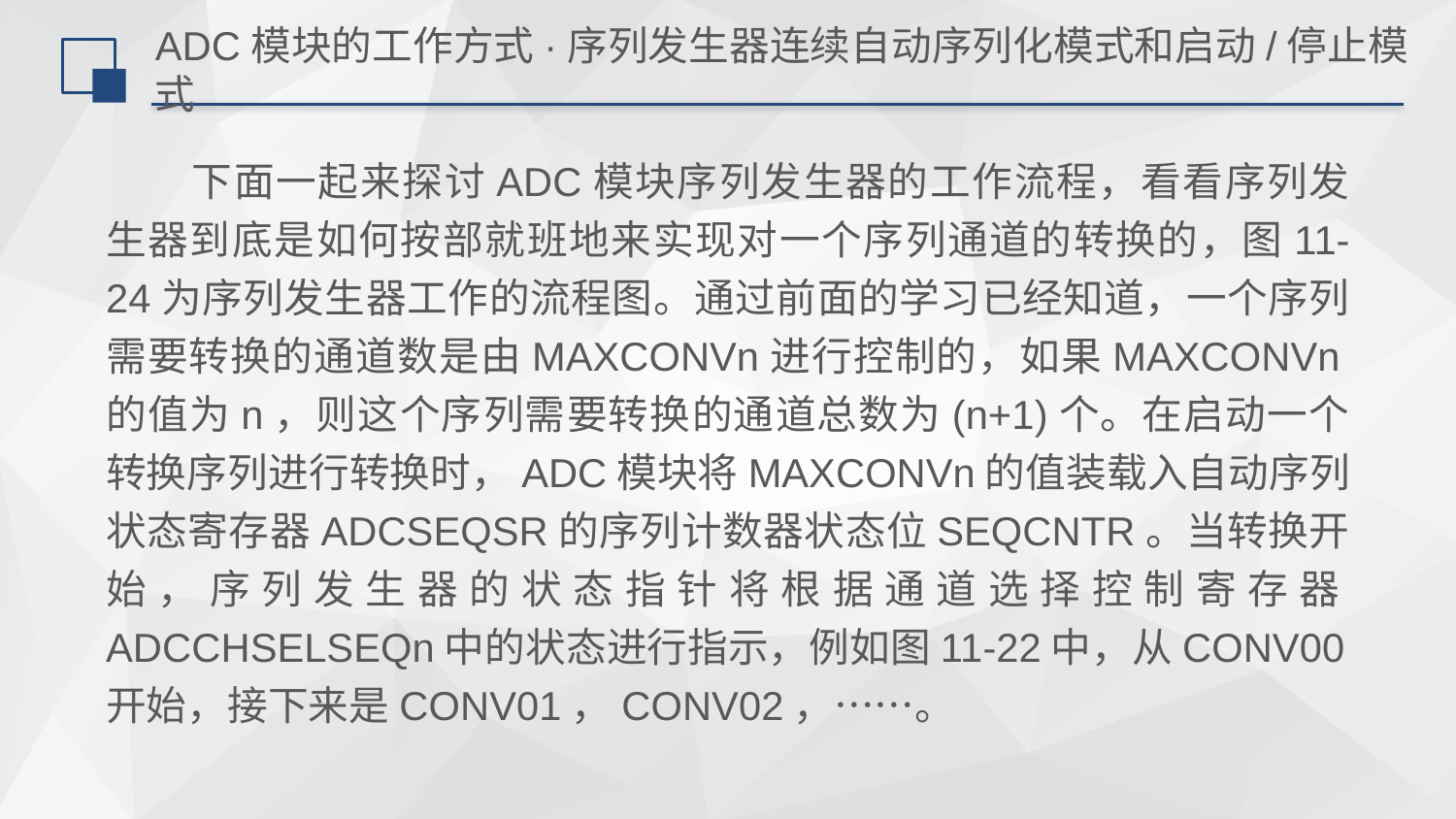

# ADC模块的工作方式·序列发生器连续自动序列化模式和启动/停止模式
下面一起来探讨ADC模块序列发生器的工作流程，看看序列发生器到底是如何按部就班地来实现对一个序列通道的转换的，图11-24为序列发生器工作的流程图。通过前面的学习已经知道，一个序列需要转换的通道数是由MAXCONVn进行控制的，如果MAXCONVn的值为n，则这个序列需要转换的通道总数为(n+1)个。在启动一个转换序列进行转换时，ADC模块将MAXCONVn的值装载入自动序列状态寄存器ADCSEQSR的序列计数器状态位SEQCNTR。当转换开始，序列发生器的状态指针将根据通道选择控制寄存器ADCCHSELSEQn中的状态进行指示，例如图11-22中，从CONV00开始，接下来是CONV01，CONV02，……。